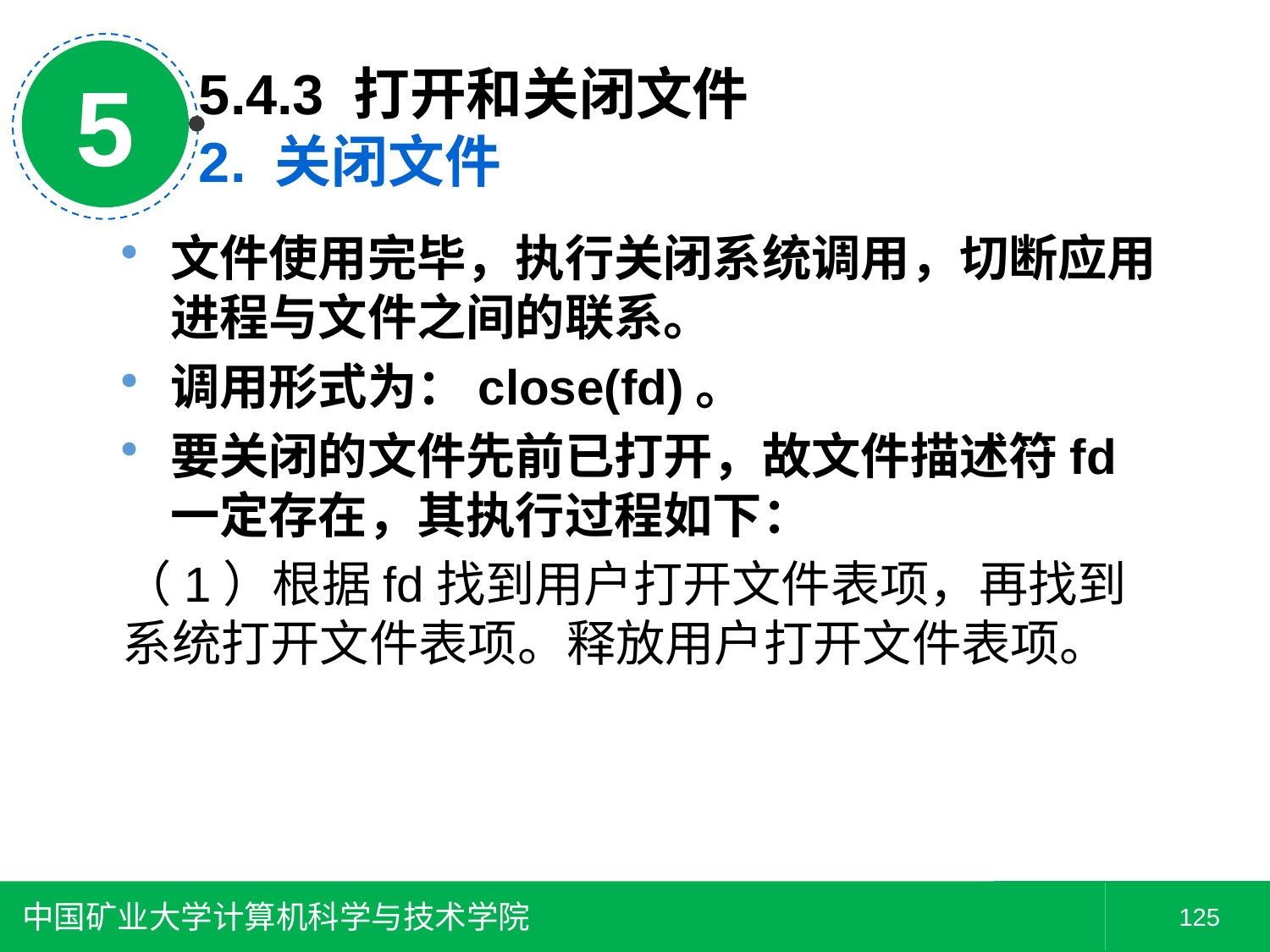

5
5.4.3 打开和关闭文件
2. 关闭文件

文件使用完毕，执行关闭系统调用，切断应用进程与文件之间的联系。
调用形式为：close(fd)。
要关闭的文件先前已打开，故文件描述符fd一定存在，其执行过程如下：
（1）根据fd找到用户打开文件表项，再找到系统打开文件表项。释放用户打开文件表项。